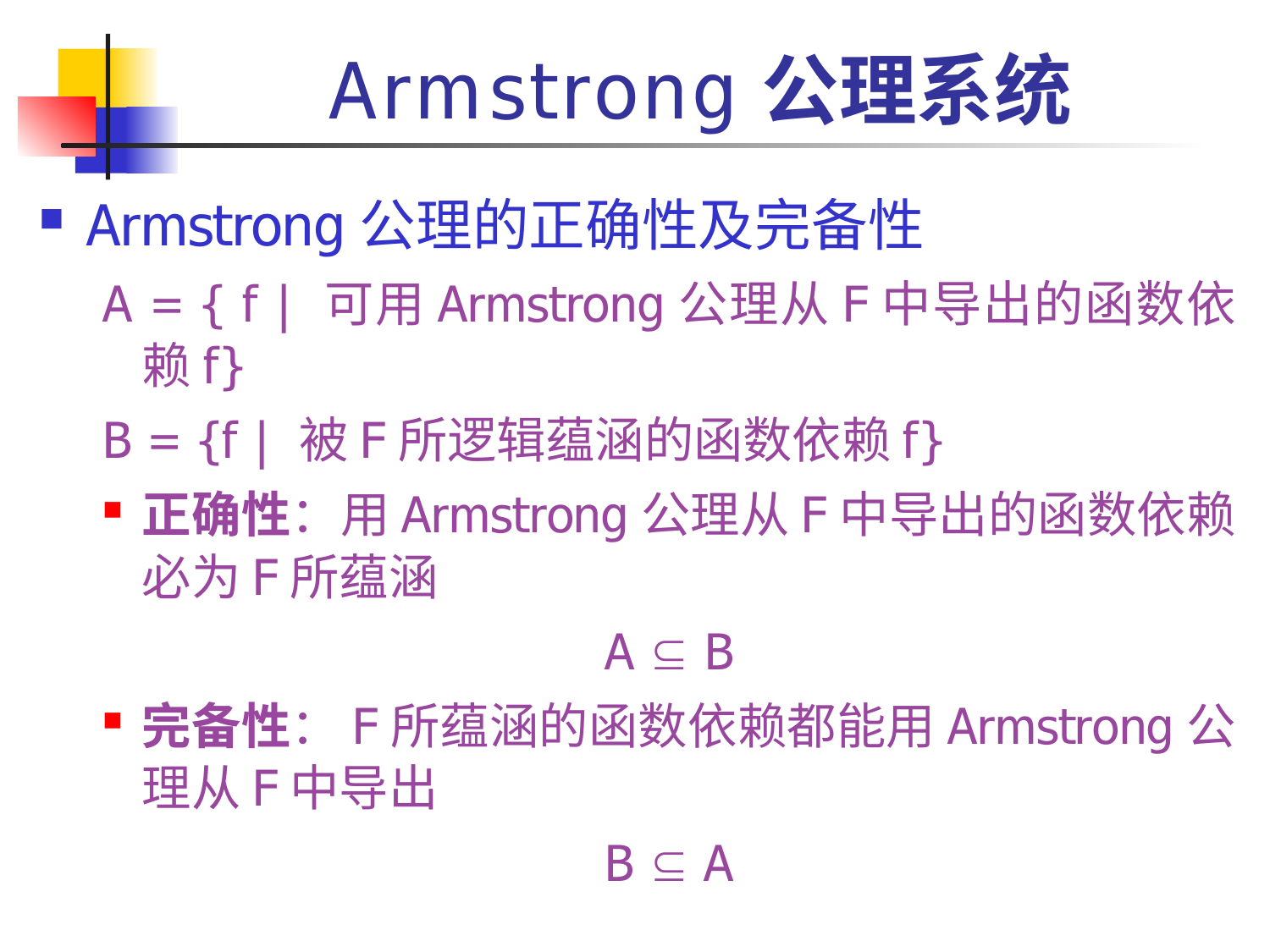

# Armstrong公理系统
Armstrong公理的正确性及完备性
A = { f | 可用Armstrong公理从F中导出的函数依赖f}
B = {f | 被F所逻辑蕴涵的函数依赖f}
正确性：用Armstrong公理从F中导出的函数依赖必为F所蕴涵
A ⊆ B
完备性：F所蕴涵的函数依赖都能用Armstrong公理从F中导出
B ⊆ A